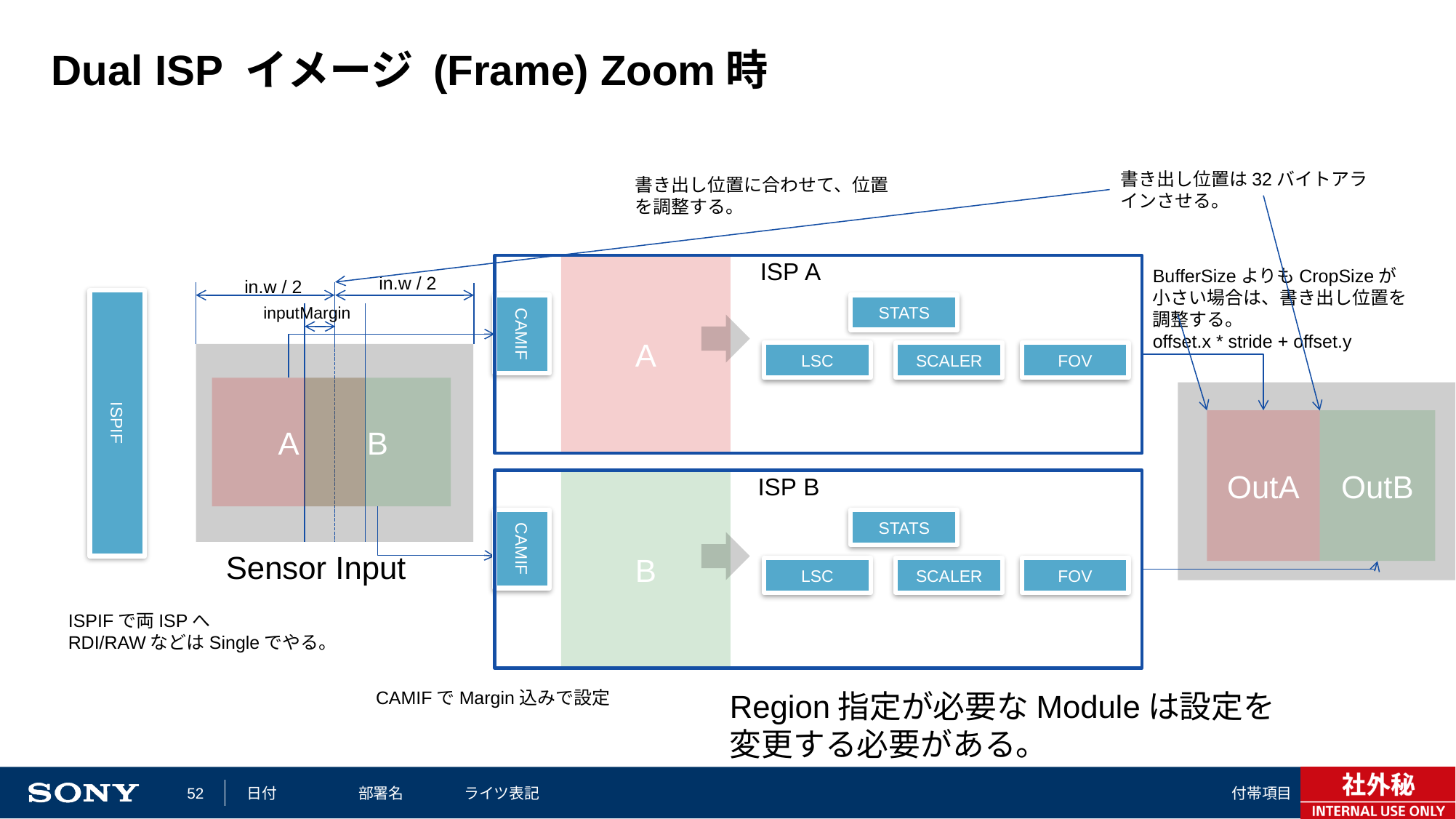

# Dual ISP イメージ (Frame) Zoom時
書き出し位置は32バイトアラインさせる。
書き出し位置に合わせて、位置を調整する。
ISP A

A
BufferSizeよりもCropSizeが
小さい場合は、書き出し位置を
調整する。
offset.x * stride + offset.y
in.w / 2
in.w / 2
STATS
inputMargin
CAMIF

LSC
SCALER
FOV

A
B

ISPIF
OutA
OutB
ISP B

B
STATS
CAMIF

Sensor Input
LSC
SCALER
FOV
ISPIFで両ISPへ
RDI/RAWなどはSingleでやる。
CAMIFでMargin込みで設定
Region指定が必要なModuleは設定を
変更する必要がある。